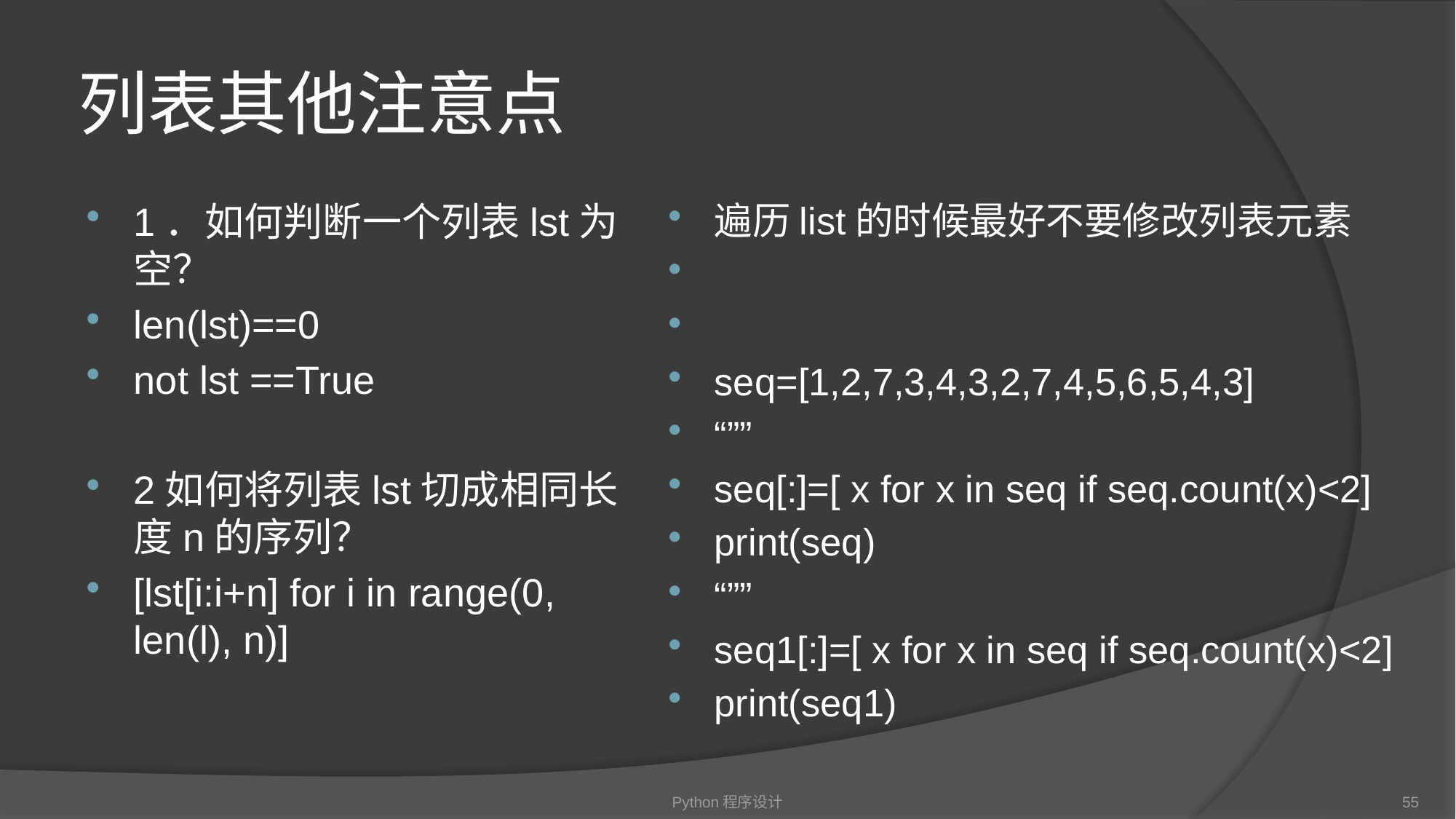

# 列表其他注意点
1．如何判断一个列表lst为空？
len(lst)==0
not lst ==True

2如何将列表lst切成相同长度n的序列？
[lst[i:i+n] for i in range(0, len(l), n)]

遍历list的时候最好不要修改列表元素

seq=[1,2,7,3,4,3,2,7,4,5,6,5,4,3]
“””
seq[:]=[ x for x in seq if seq.count(x)<2]
print(seq)
“””
seq1[:]=[ x for x in seq if seq.count(x)<2]
print(seq1)

Python程序设计
55